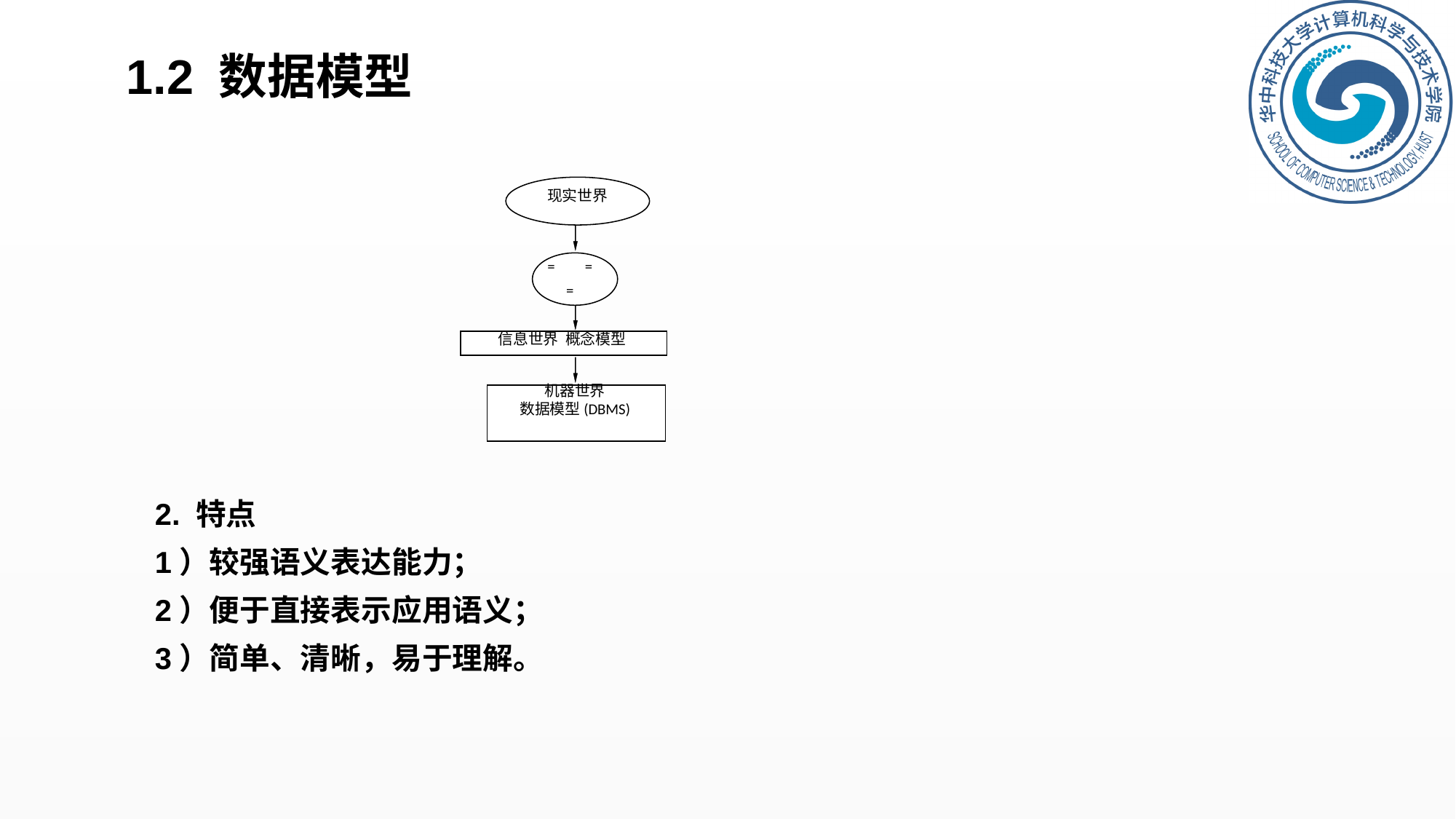

# 1.2 数据模型

2. 特点
1）较强语义表达能力；
2）便于直接表示应用语义；
3）简单、清晰，易于理解。

现实世界

=
=
=

信息世界  概念模型

机器世界
数据模型(DBMS)